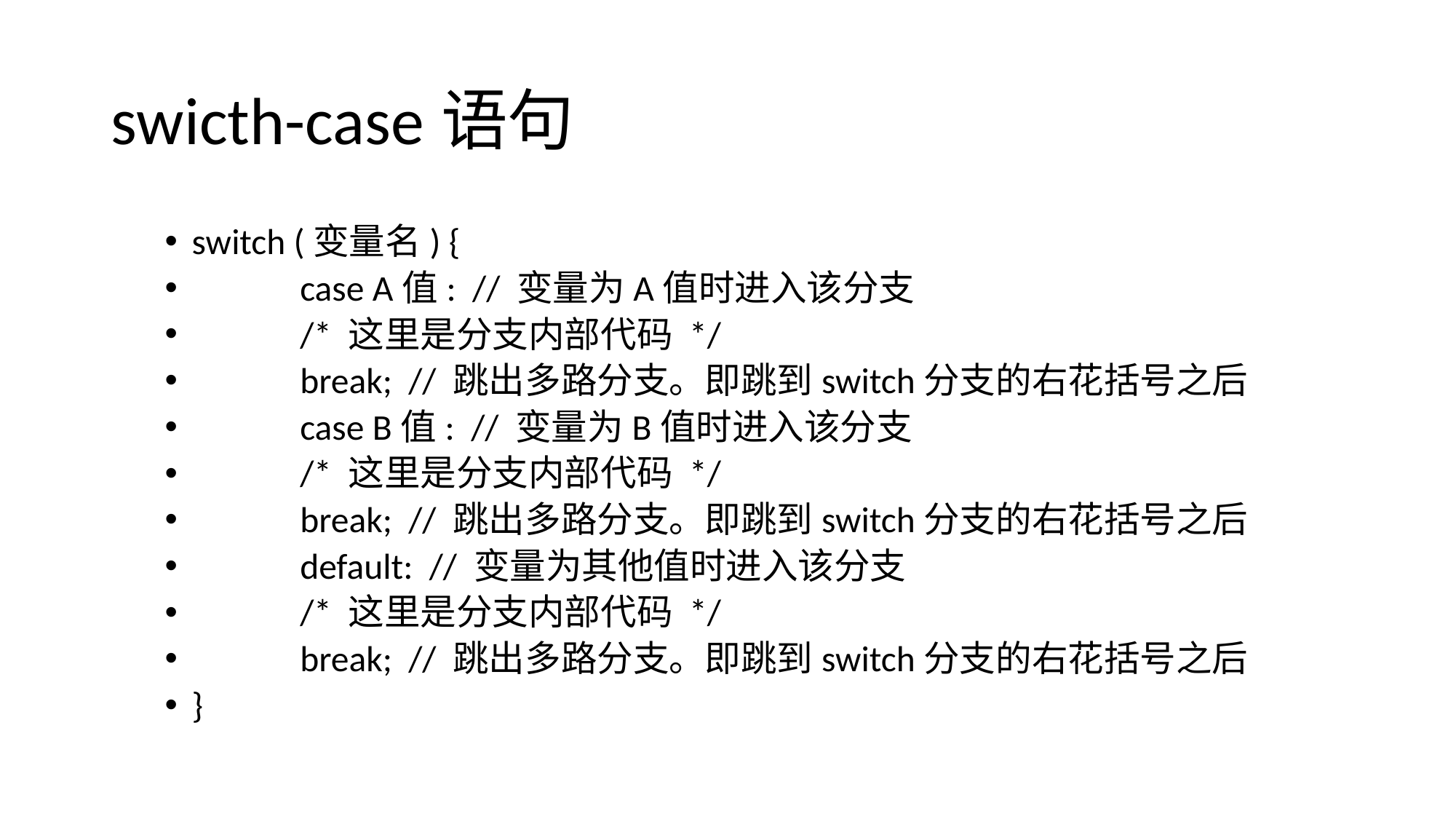

# swicth-case语句
switch (变量名) {
	case A值:  // 变量为A值时进入该分支
		/* 这里是分支内部代码 */
		break;  // 跳出多路分支。即跳到switch分支的右花括号之后
	case B值:  // 变量为B值时进入该分支
		/* 这里是分支内部代码 */
		break;  // 跳出多路分支。即跳到switch分支的右花括号之后
	default:  // 变量为其他值时进入该分支
		/* 这里是分支内部代码 */
		break;  // 跳出多路分支。即跳到switch分支的右花括号之后
}